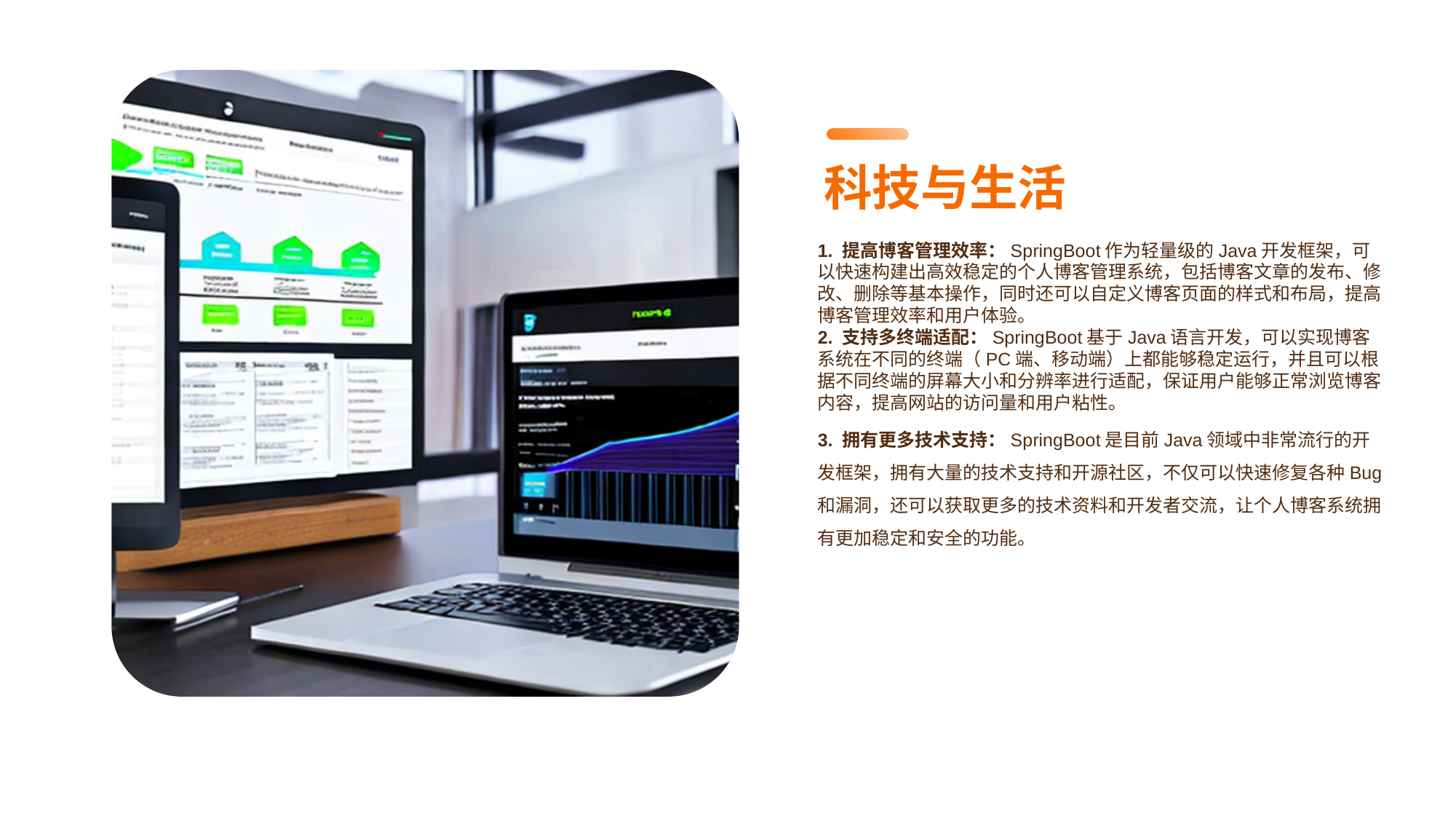

科技与生活
1. 提高博客管理效率：SpringBoot作为轻量级的Java开发框架，可以快速构建出高效稳定的个人博客管理系统，包括博客文章的发布、修改、删除等基本操作，同时还可以自定义博客页面的样式和布局，提高博客管理效率和用户体验。
2. 支持多终端适配：SpringBoot基于Java语言开发，可以实现博客系统在不同的终端（PC端、移动端）上都能够稳定运行，并且可以根据不同终端的屏幕大小和分辨率进行适配，保证用户能够正常浏览博客内容，提高网站的访问量和用户粘性。
3. 拥有更多技术支持：SpringBoot是目前Java领域中非常流行的开发框架，拥有大量的技术支持和开源社区，不仅可以快速修复各种Bug和漏洞，还可以获取更多的技术资料和开发者交流，让个人博客系统拥有更加稳定和安全的功能。